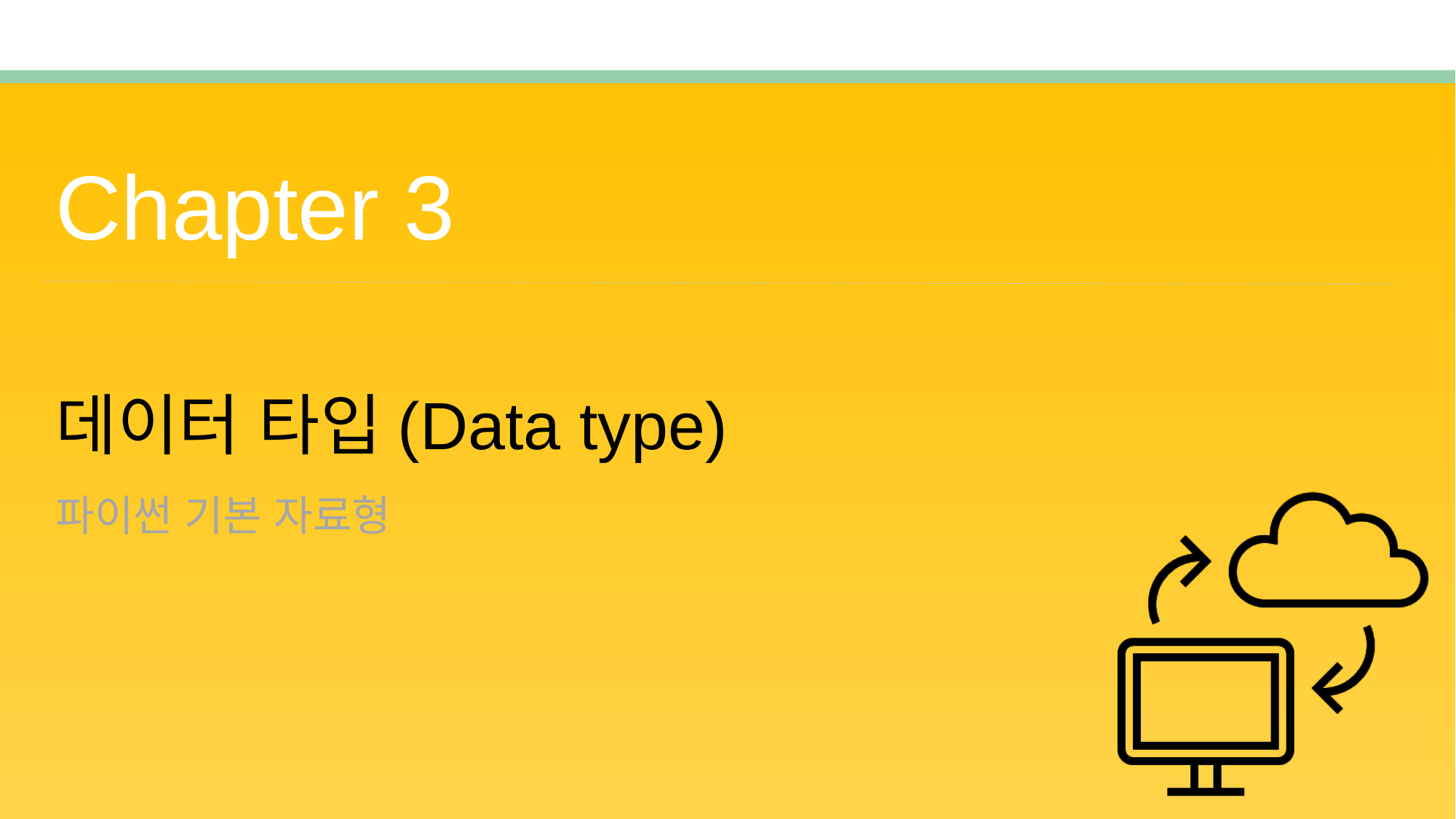

Chapter 3
# 데이터 타입(Data type) 파이썬 기본 자료형